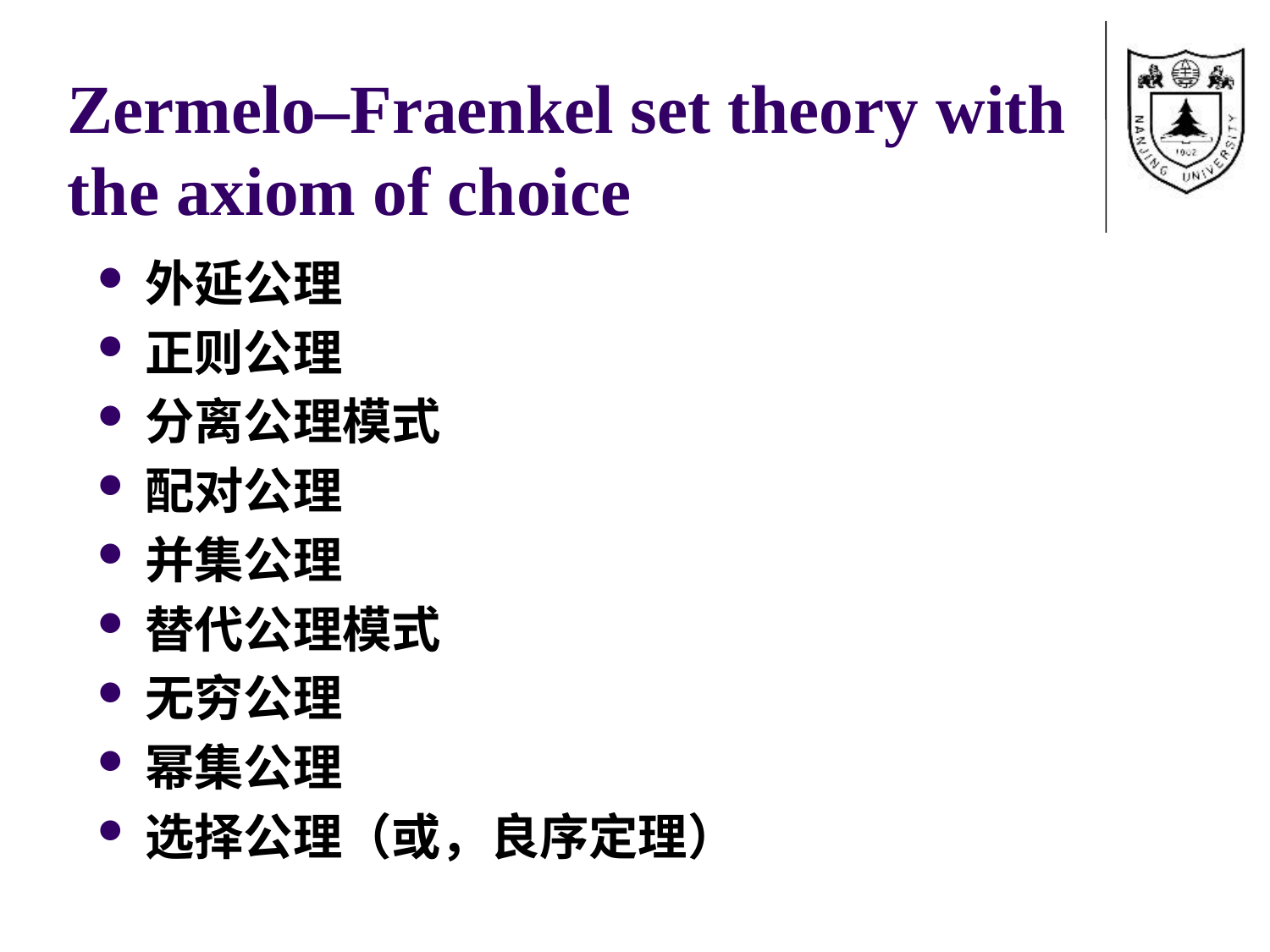

# Zermelo–Fraenkel set theory with the axiom of choice
外延公理
正则公理
分离公理模式
配对公理
并集公理
替代公理模式
无穷公理
幂集公理
选择公理（或，良序定理）